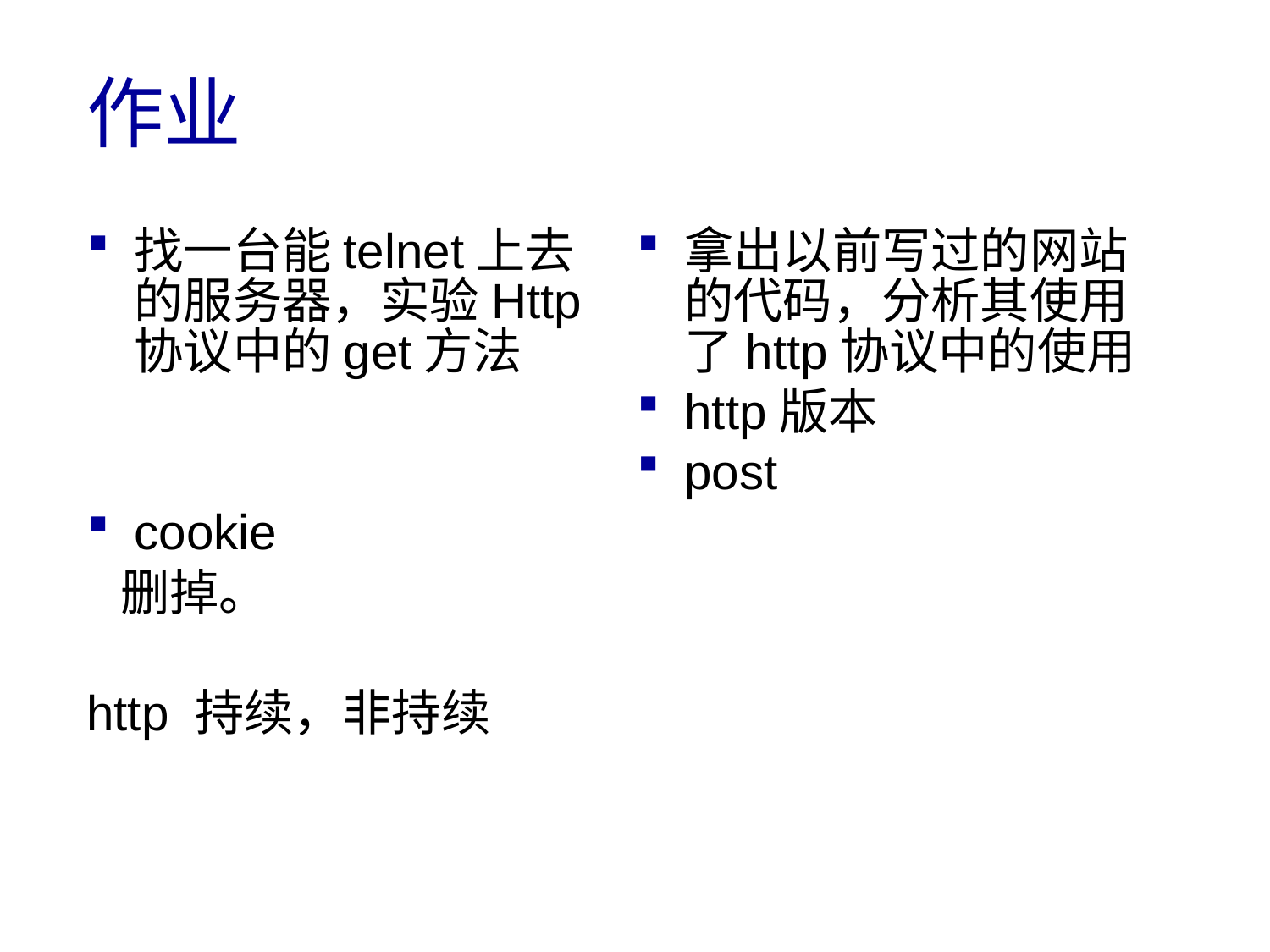

# 作业
找一台能telnet上去的服务器，实验Http协议中的get方法

cookie
  删掉。

http 持续，非持续
拿出以前写过的网站的代码，分析其使用了http协议中的使用
http版本
post